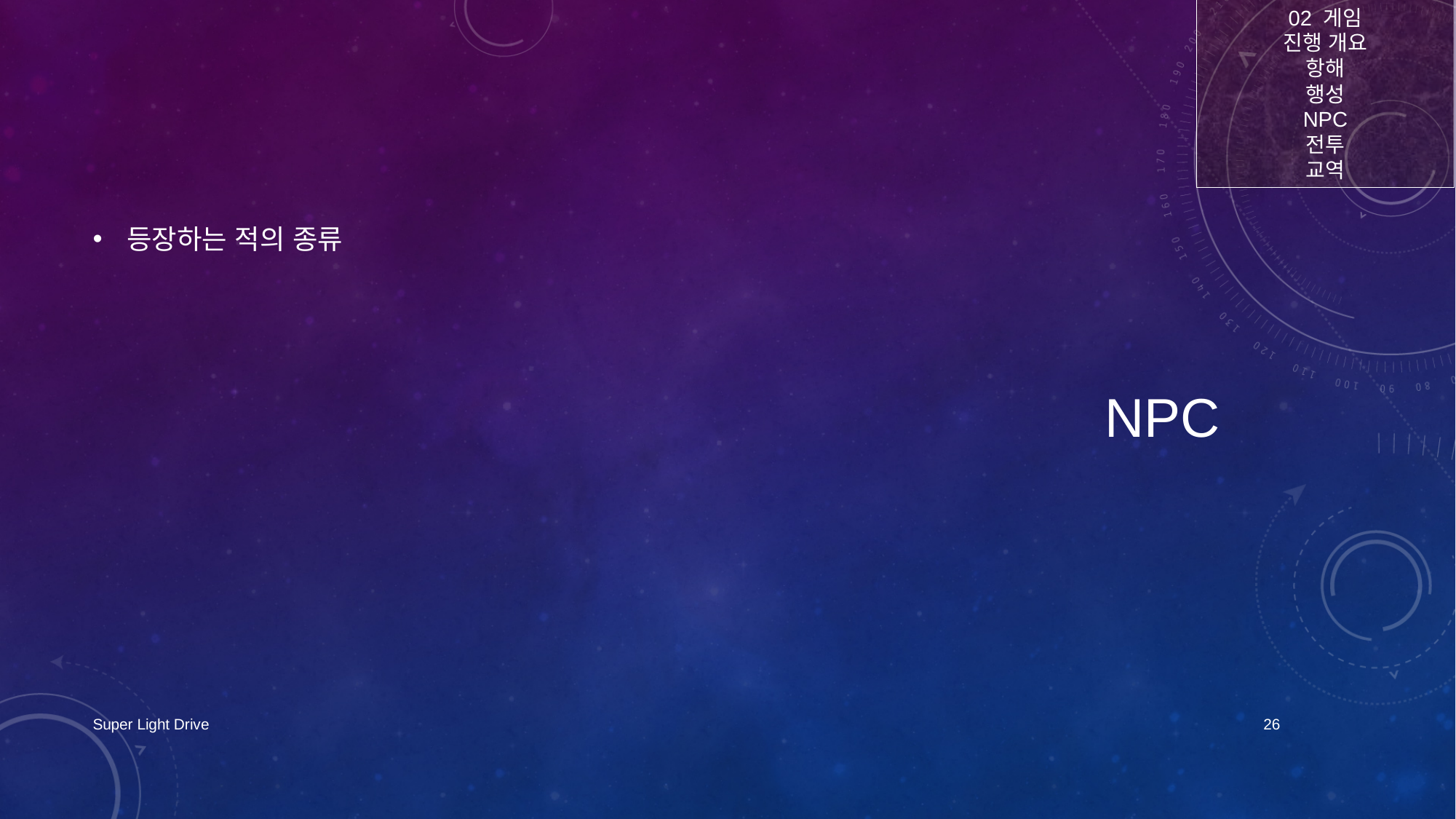

02 게임
진행 개요
항해
행성
NPC
전투
교역
# NPC

등장하는 적의 종류
Super Light Drive
26